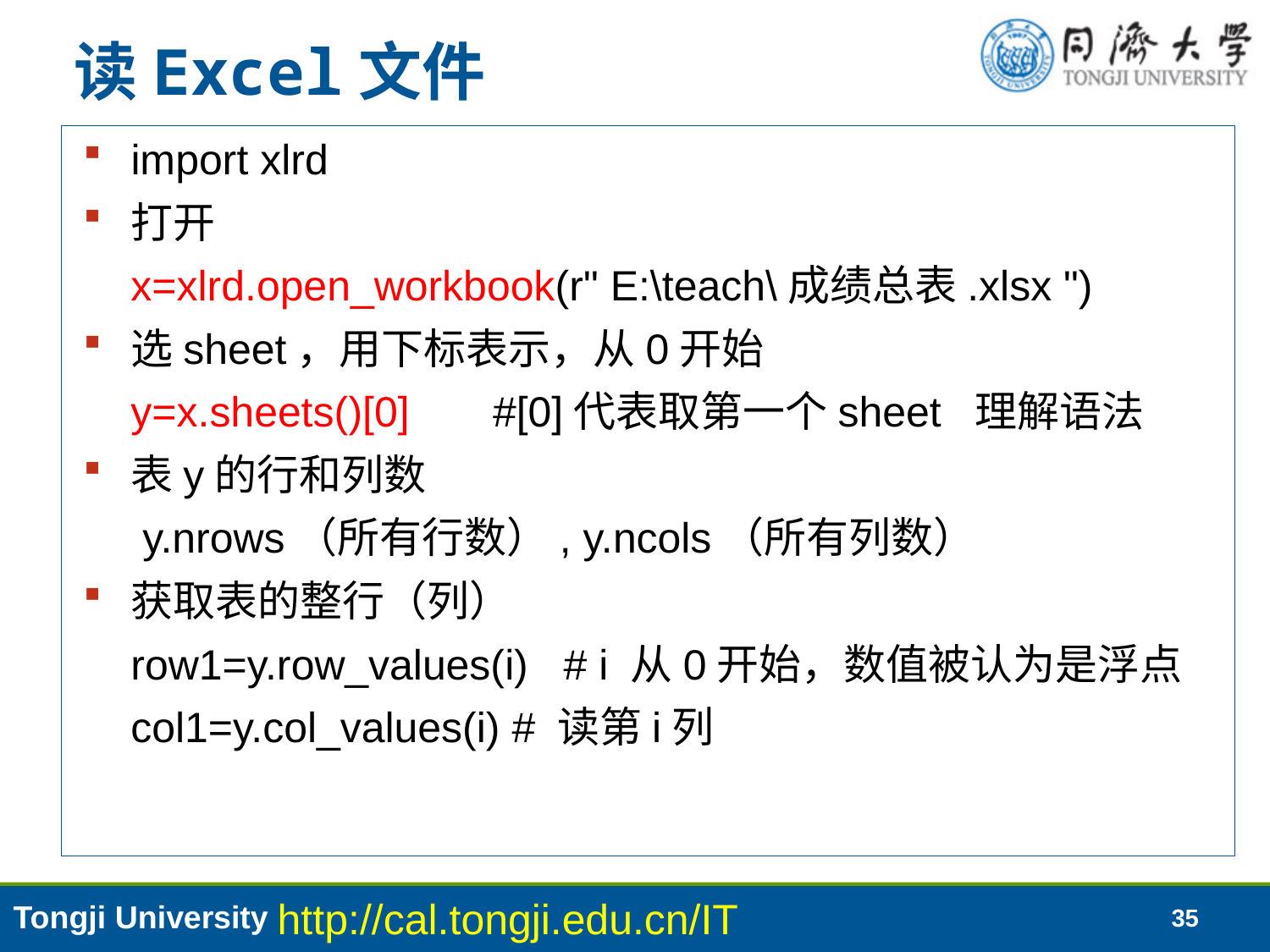

# 读Excel文件
import xlrd
打开
    x=xlrd.open_workbook(r" E:\teach\成绩总表.xlsx ")
选sheet，用下标表示，从0开始
    y=x.sheets()[0]       #[0]代表取第一个sheet  理解语法
表y的行和列数
     y.nrows（所有行数）, y.ncols（所有列数）
获取表的整行（列）
    row1=y.row_values(i)   # i 从0开始，数值被认为是浮点
    col1=y.col_values(i) # 读第i列